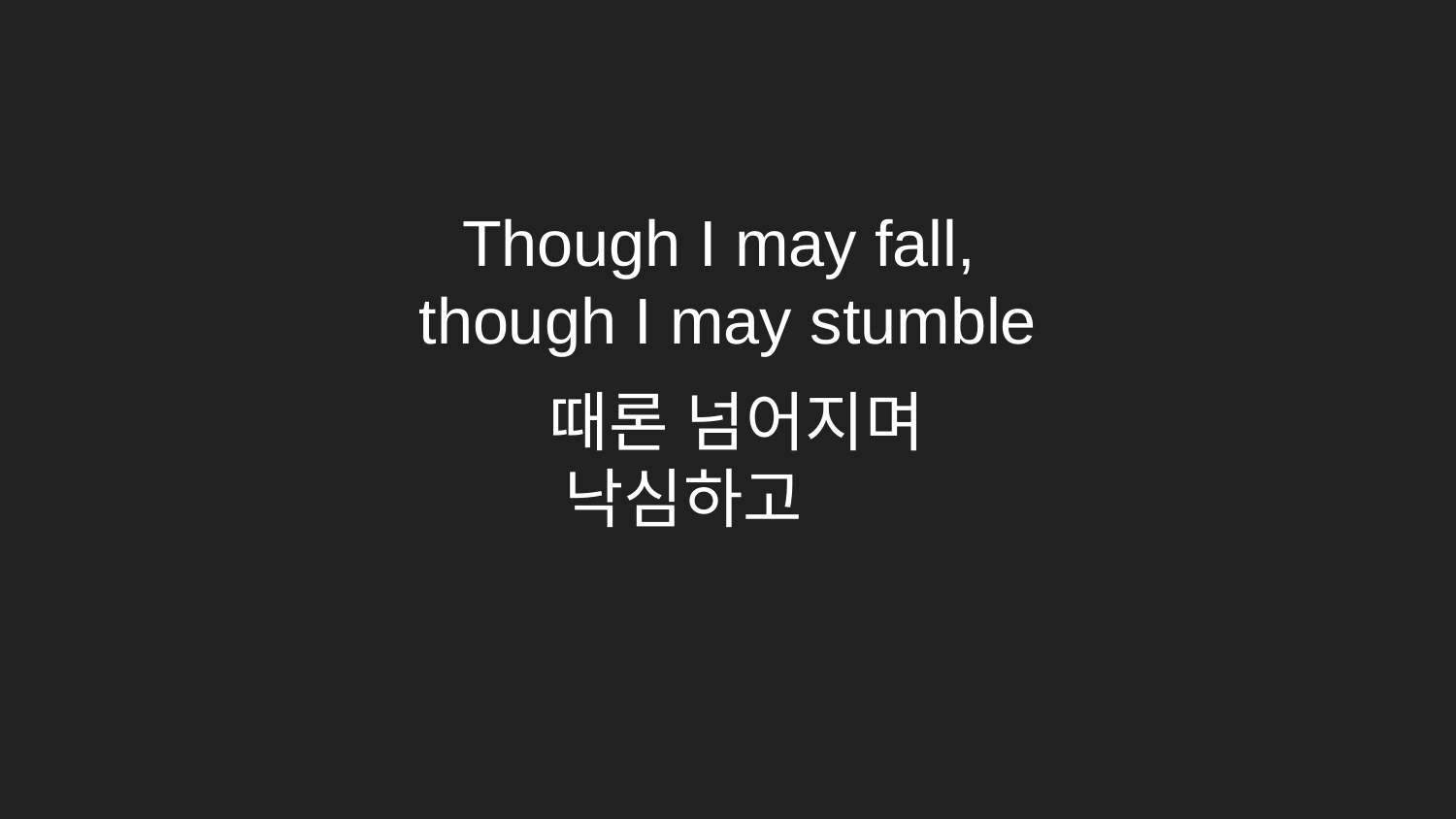

# Though I may fall, though I may stumble
때론 넘어지며
낙심하고